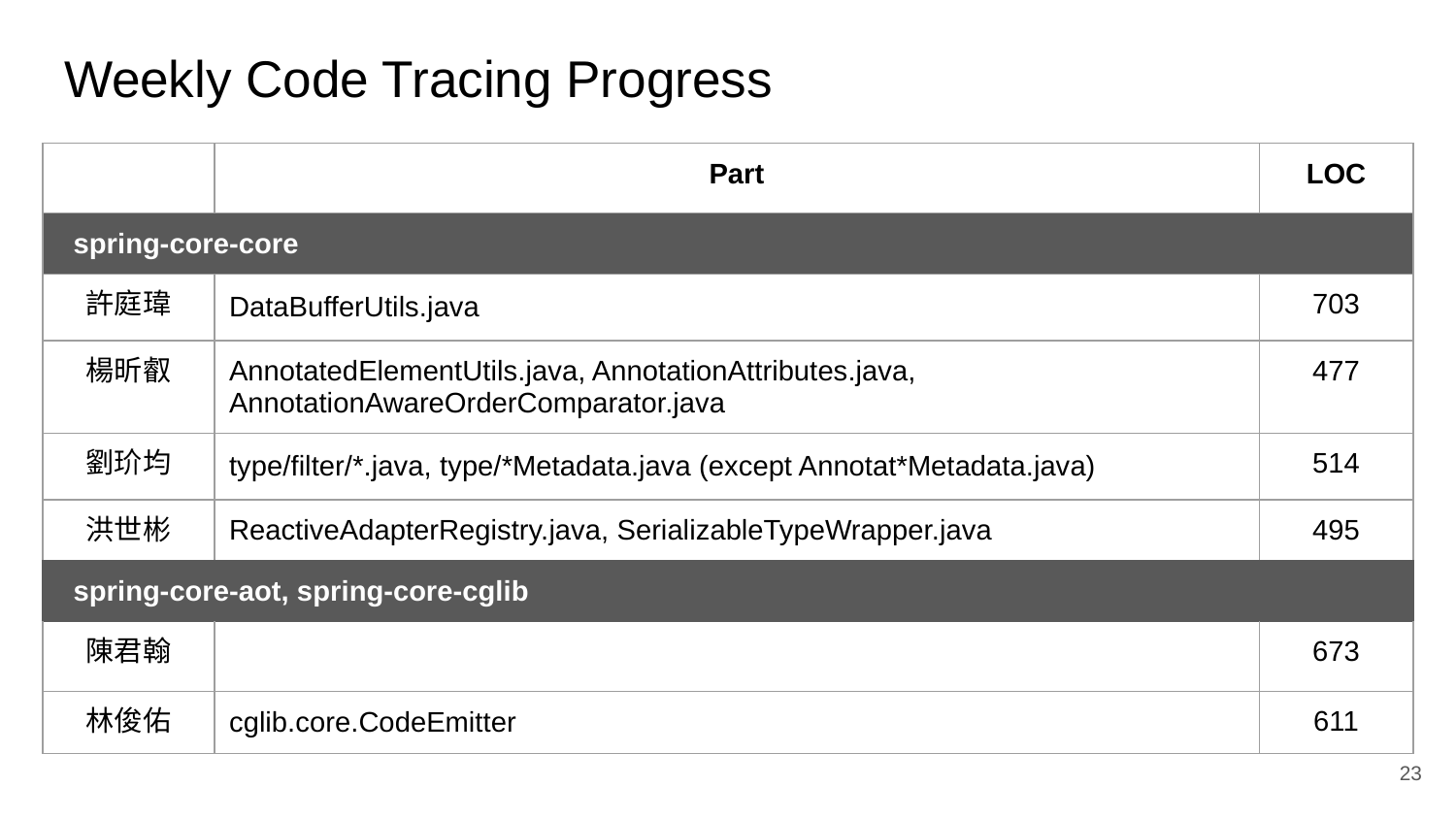

# Weekly Code Tracing Progress
|  | Part | LOC |
| --- | --- | --- |
| spring-core-core |  |  |
| 許庭瑋 | DataBufferUtils.java | 703 |
| 楊昕叡 | AnnotatedElementUtils.java, AnnotationAttributes.java, AnnotationAwareOrderComparator.java | 477 |
| 劉玠均 | type/filter/\*.java, type/\*Metadata.java (except Annotat\*Metadata.java) | 514 |
| 洪世彬 | ReactiveAdapterRegistry.java, SerializableTypeWrapper.java | 495 |
| spring-core-aot, spring-core-cglib |  |  |
| 陳君翰 |  | 673 |
| 林俊佑 | cglib.core.CodeEmitter | 611 |
23